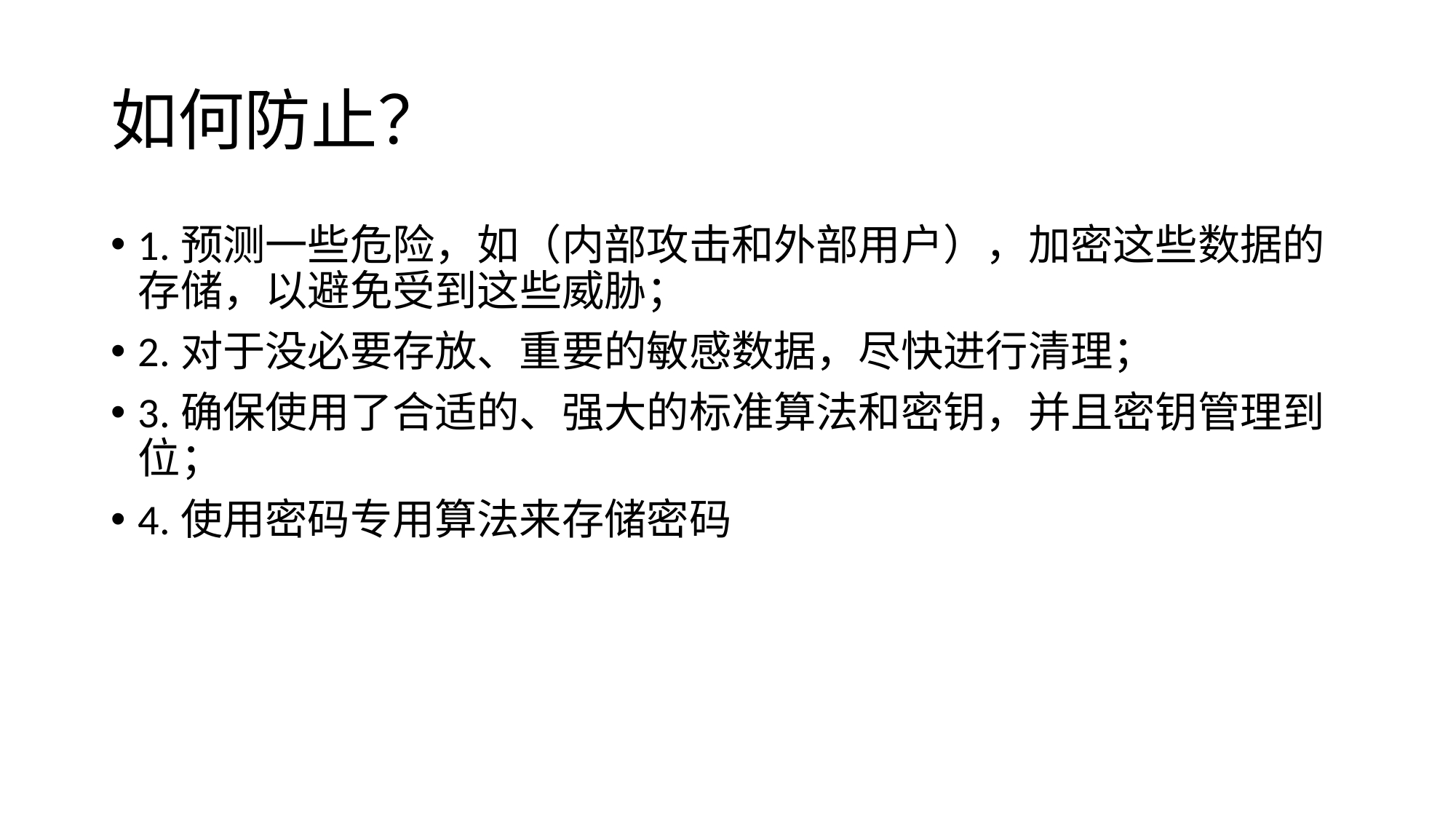

# 如何防止？
1.预测一些危险，如（内部攻击和外部用户），加密这些数据的存储，以避免受到这些威胁；
2.对于没必要存放、重要的敏感数据，尽快进行清理；
3.确保使用了合适的、强大的标准算法和密钥，并且密钥管理到位；
4.使用密码专用算法来存储密码